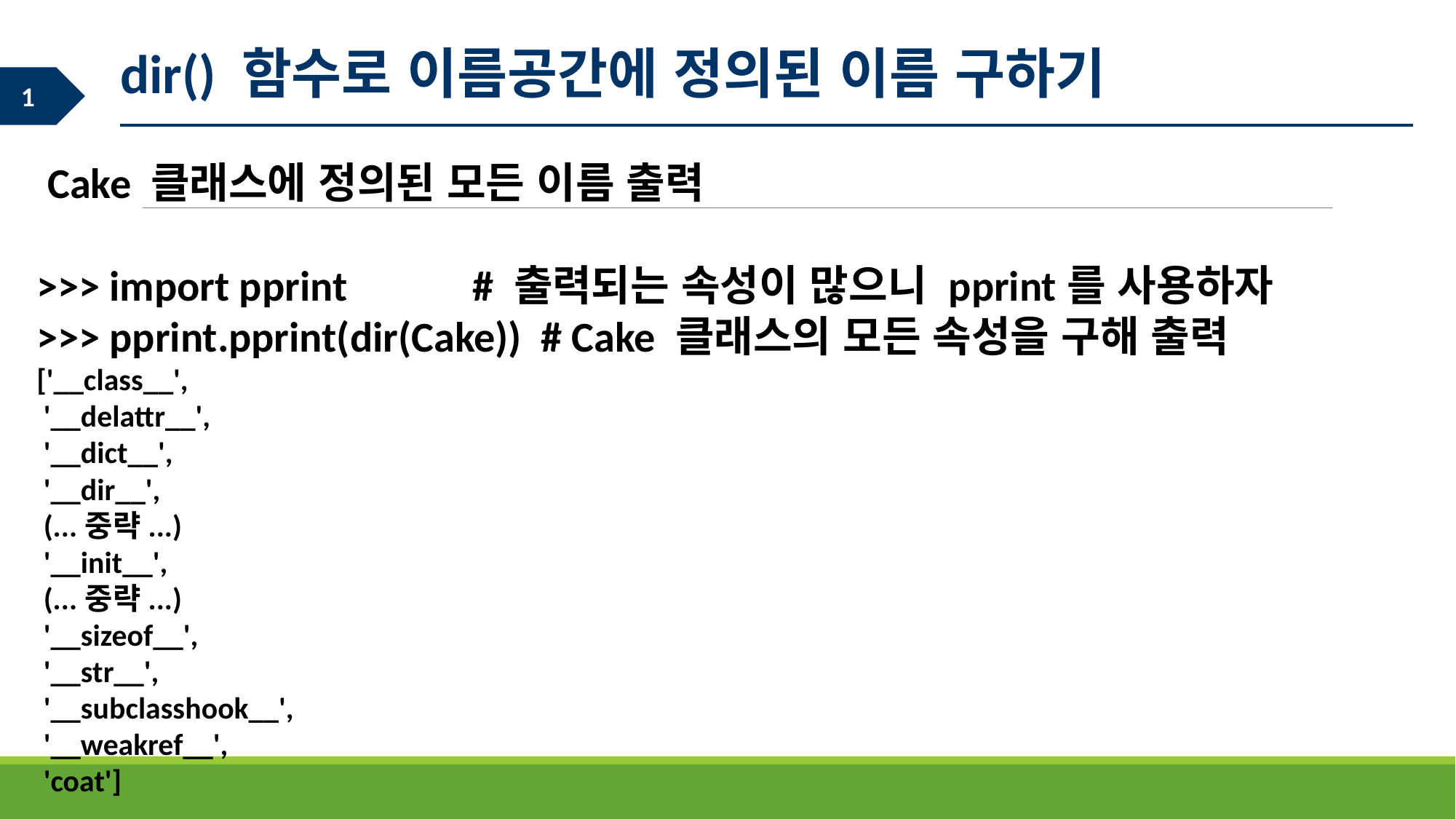

dir() 함수로 이름공간에 정의된 이름 구하기
 Cake 클래스에 정의된 모든 이름 출력

>>> import pprint             # 출력되는 속성이 많으니 pprint를 사용하자
>>> pprint.pprint(dir(Cake))  # Cake 클래스의 모든 속성을 구해 출력
['__class__',
 '__delattr__',
 '__dict__',
 '__dir__',
 (...중략...)
 '__init__',
 (...중략...)
 '__sizeof__',
 '__str__',
 '__subclasshook__',
 '__weakref__',
 'coat']